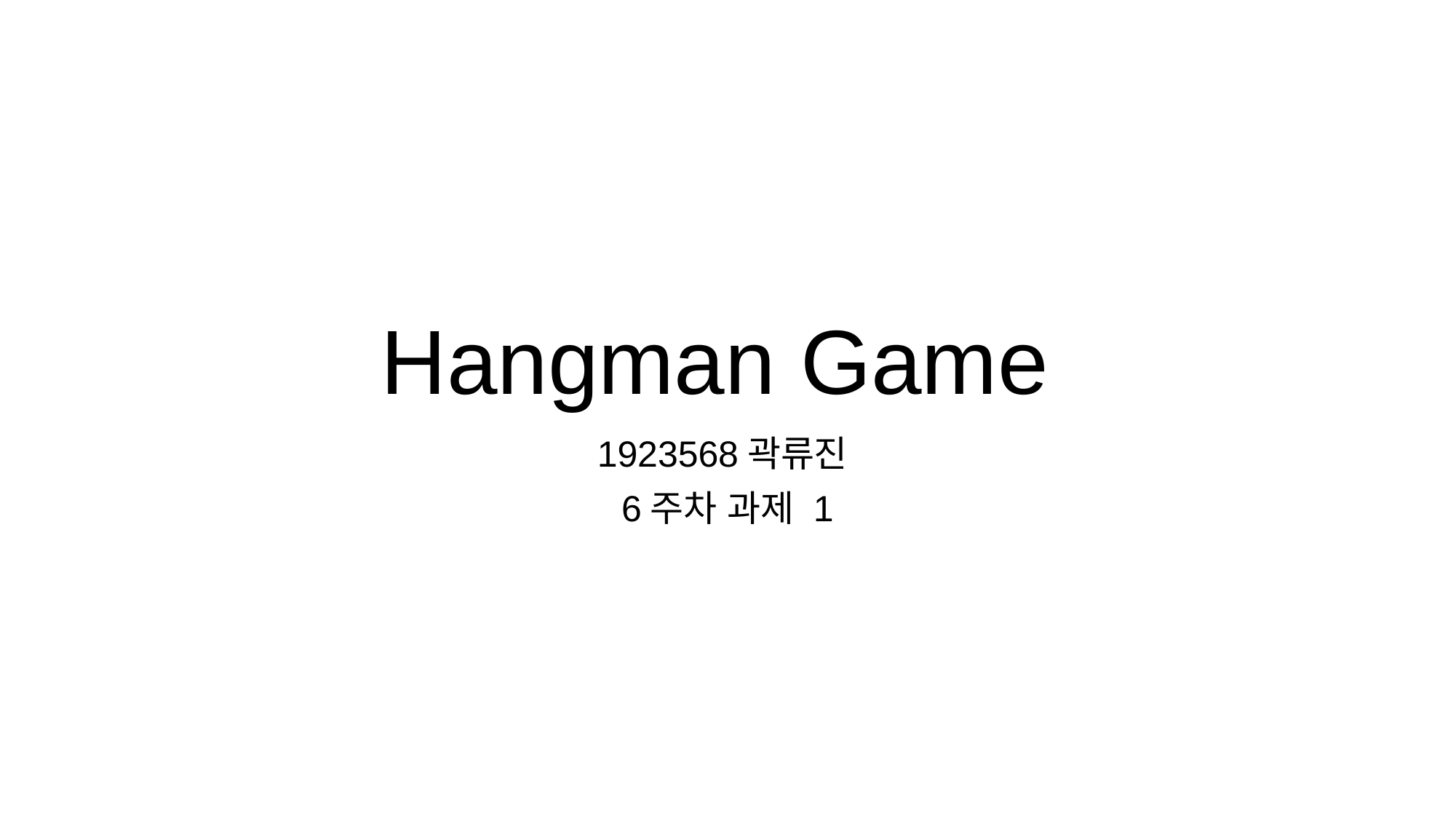

# Hangman Game
1923568곽류진
6주차 과제 1